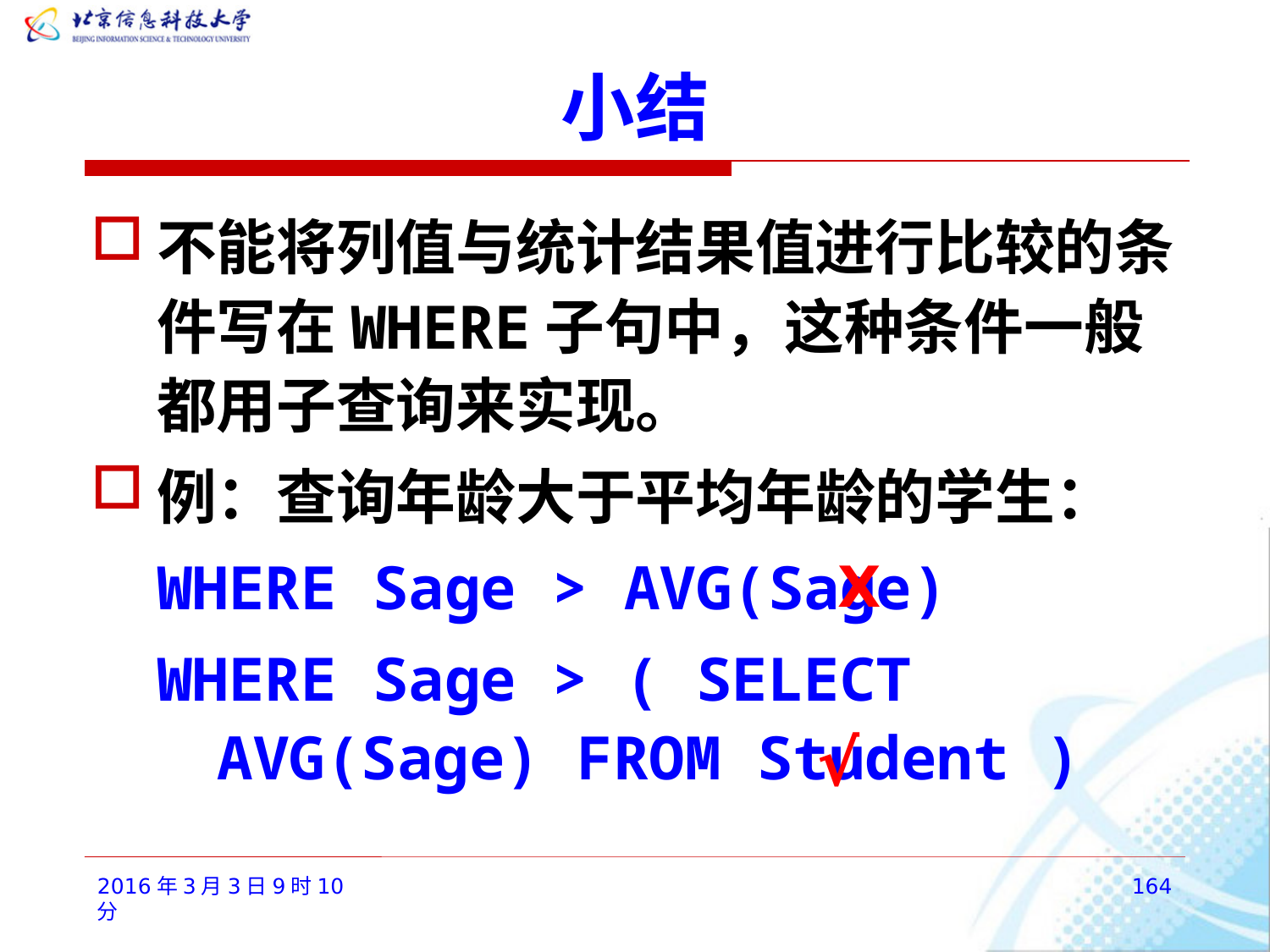

# 小结
不能将列值与统计结果值进行比较的条件写在WHERE子句中，这种条件一般都用子查询来实现。
例：查询年龄大于平均年龄的学生：
WHERE Sage > AVG(Sage)
WHERE Sage > ( SELECT AVG(Sage) FROM Student )
X
√
2016年3月3日9时10分
164